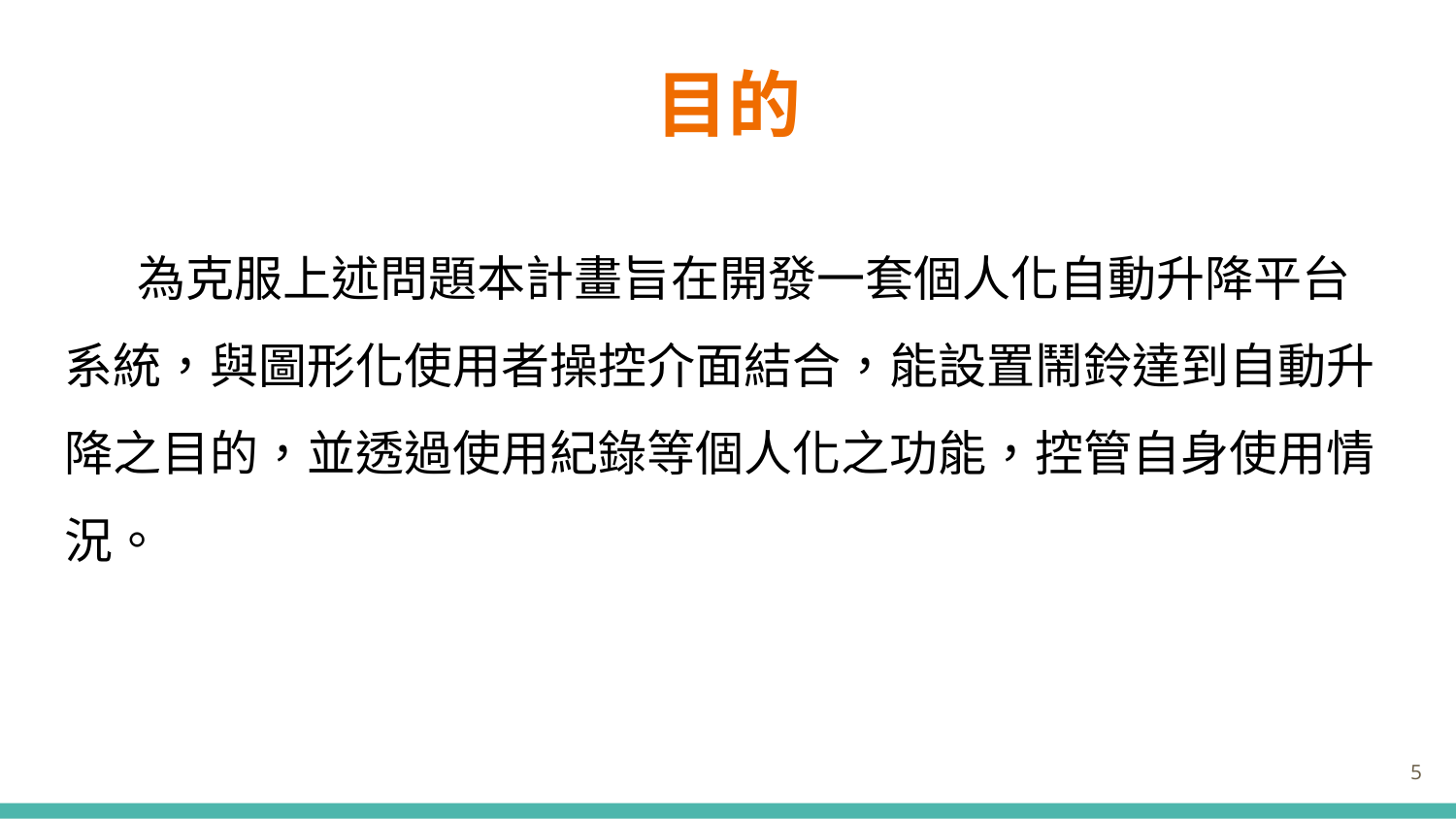

# 目的
為克服上述問題本計畫旨在開發一套個人化自動升降平台系統，與圖形化使用者操控介面結合，能設置鬧鈴達到自動升降之目的，並透過使用紀錄等個人化之功能，控管自身使用情況。

5